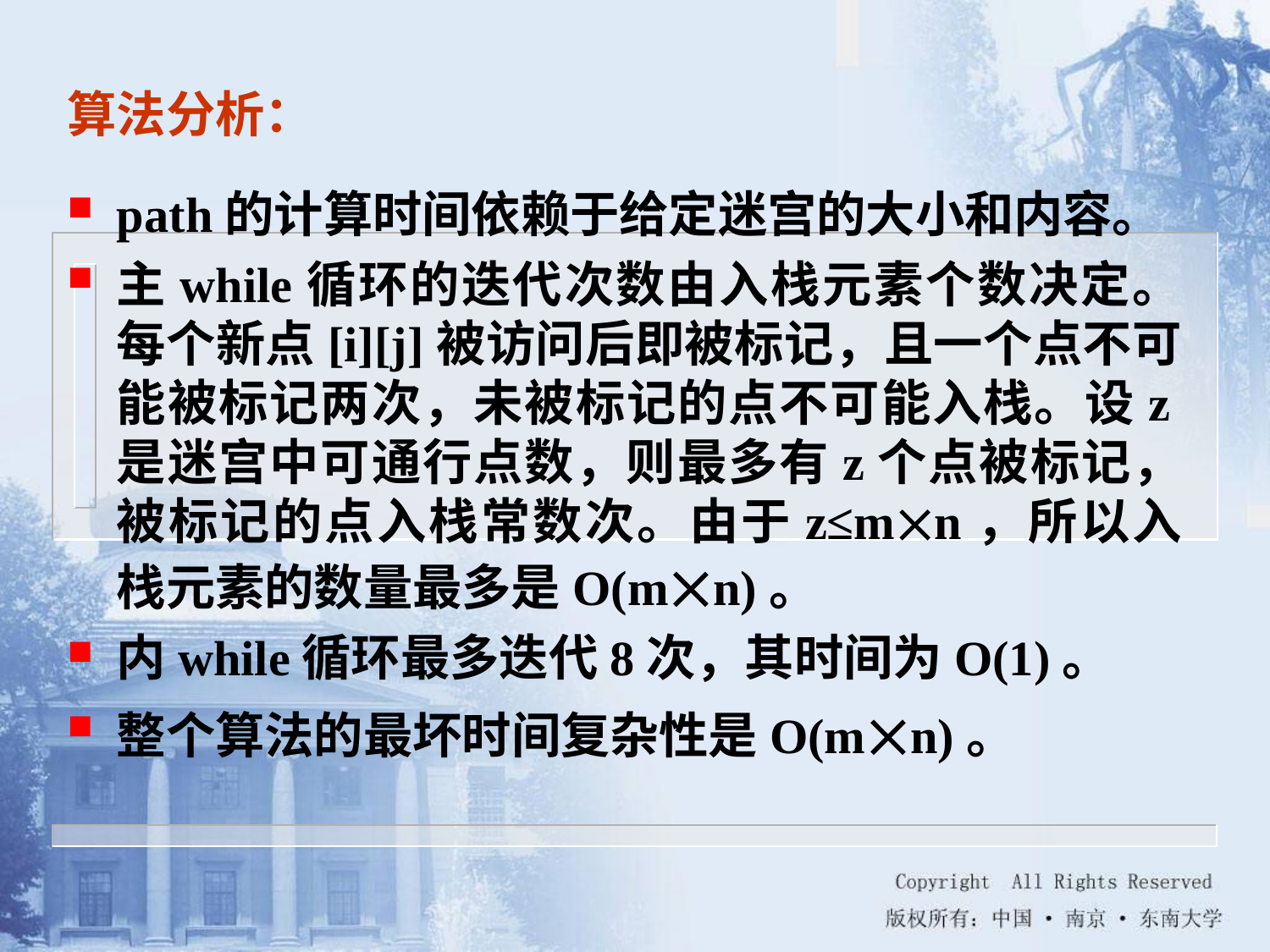

算法分析：
path的计算时间依赖于给定迷宫的大小和内容。
主while循环的迭代次数由入栈元素个数决定。每个新点[i][j]被访问后即被标记，且一个点不可能被标记两次，未被标记的点不可能入栈。设z是迷宫中可通行点数，则最多有z个点被标记，被标记的点入栈常数次。由于z≤m×n，所以入栈元素的数量最多是O(m×n)。
内while循环最多迭代8次，其时间为O(1)。
整个算法的最坏时间复杂性是O(m×n)。